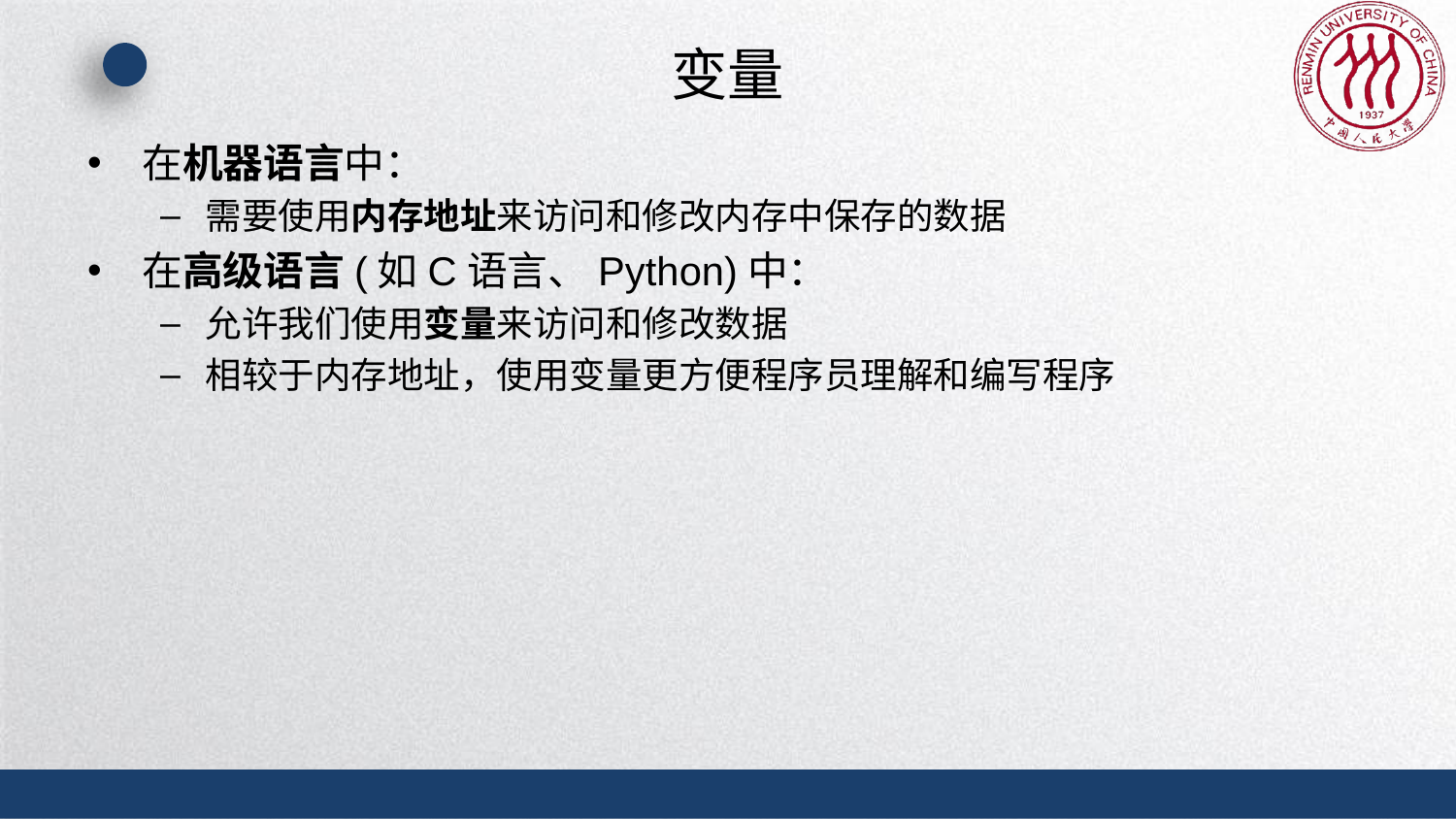

# 变量
在机器语言中：
需要使用内存地址来访问和修改内存中保存的数据
在高级语言(如C语言、Python)中：
允许我们使用变量来访问和修改数据
相较于内存地址，使用变量更方便程序员理解和编写程序